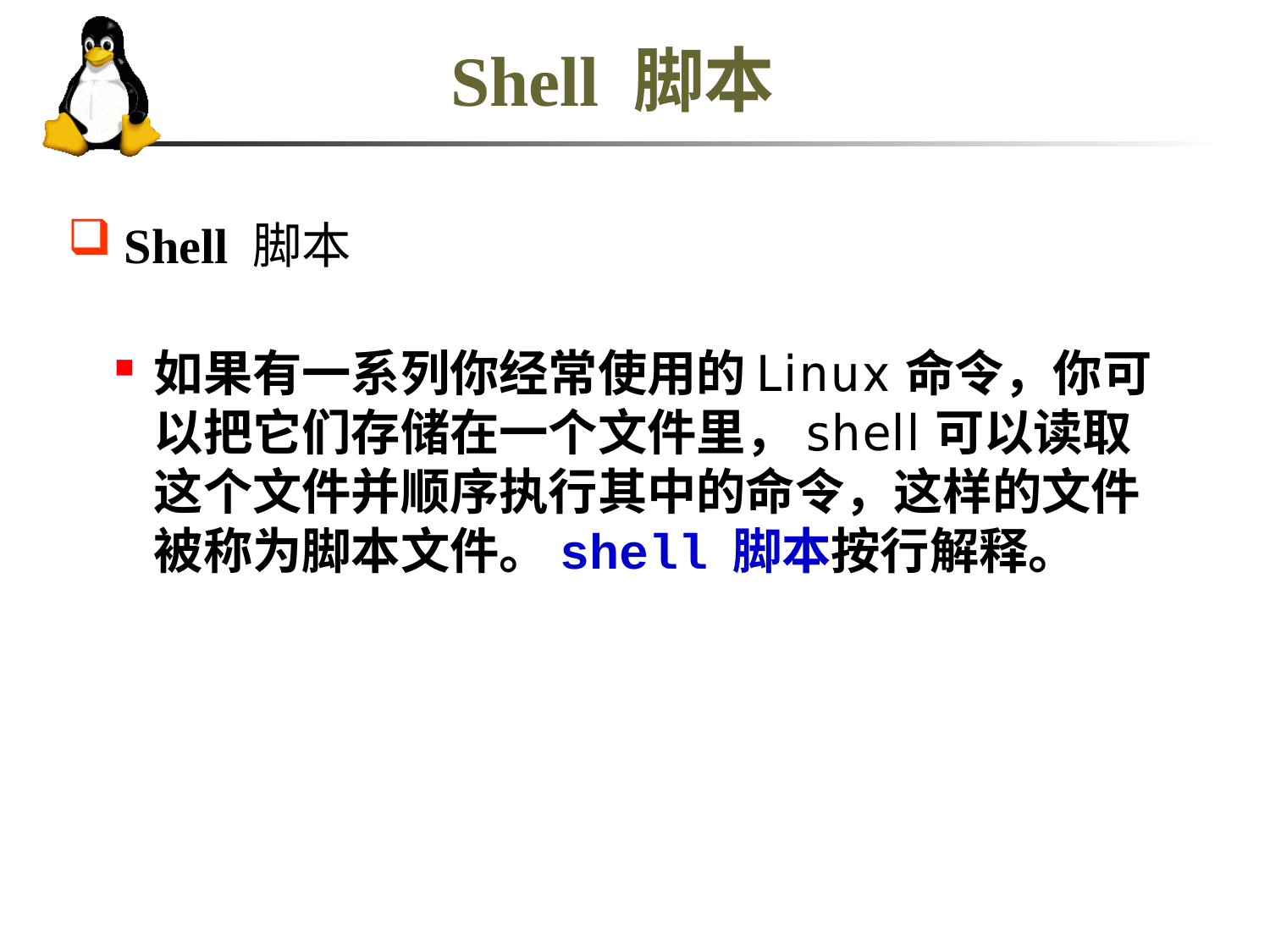

# Shell 脚本
 Shell 脚本

如果有一系列你经常使用的Linux命令，你可以把它们存储在一个文件里，shell可以读取这个文件并顺序执行其中的命令，这样的文件被称为脚本文件。shell 脚本按行解释。